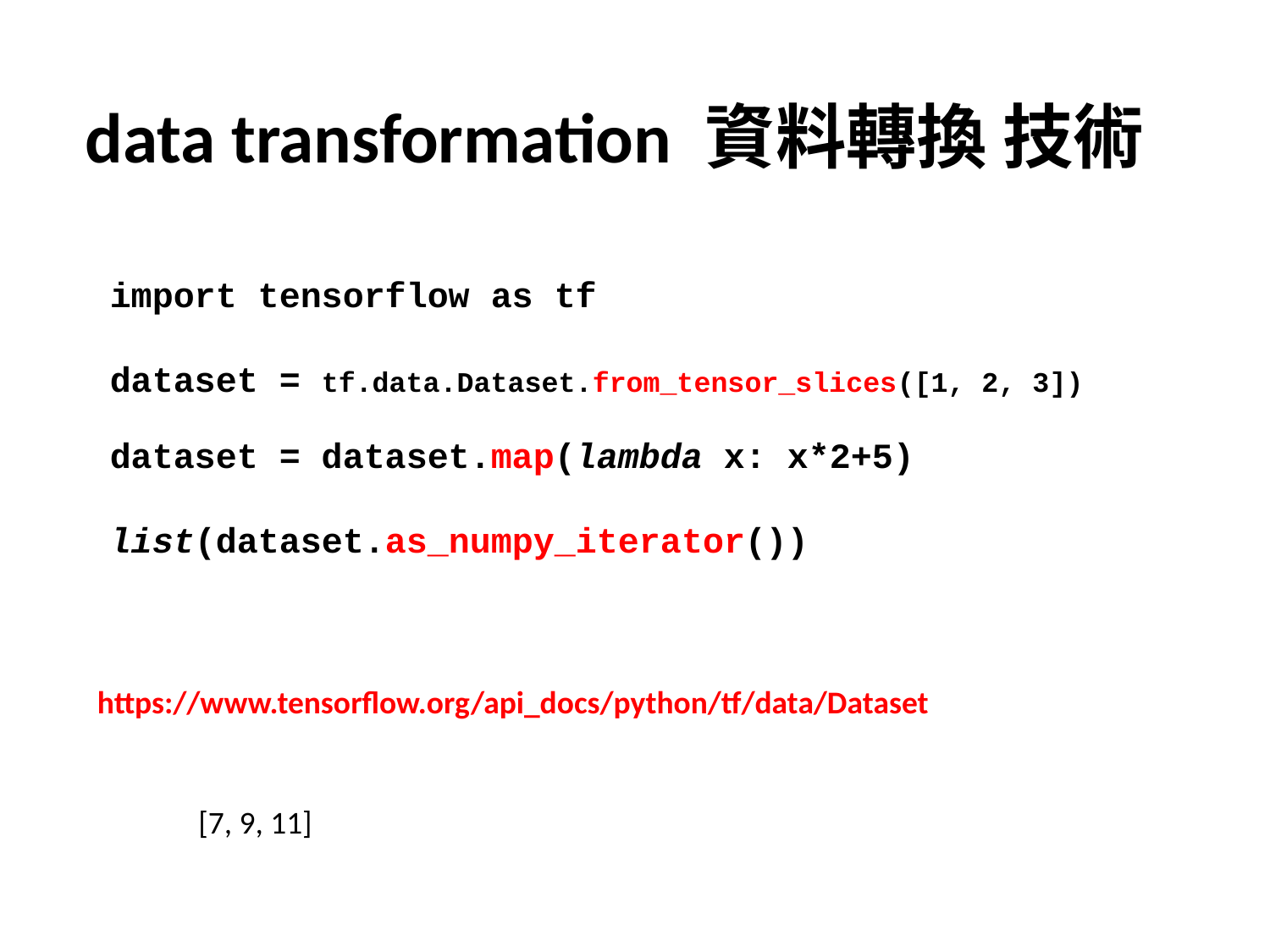

data transformation 資料轉換 技術
import tensorflow as tf

dataset = tf.data.Dataset.from_tensor_slices([1, 2, 3])

dataset = dataset.map(lambda x: x*2+5)

list(dataset.as_numpy_iterator())
https://www.tensorflow.org/api_docs/python/tf/data/Dataset
[7, 9, 11]